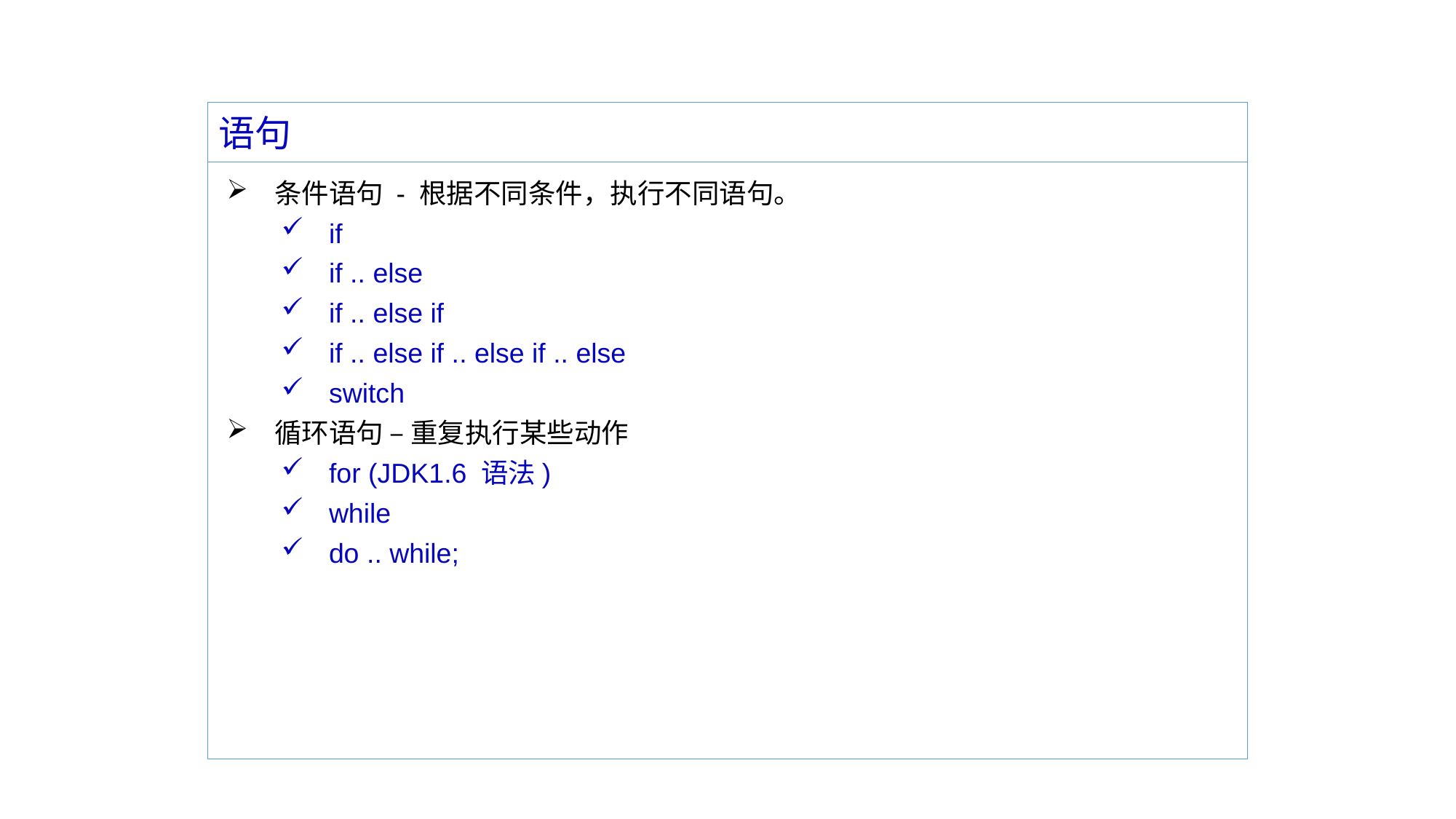

语句

条件语句 - 根据不同条件，执行不同语句。
if
if .. else
if .. else if
if .. else if .. else if .. else
switch
循环语句 – 重复执行某些动作
for (JDK1.6 语法)
while
do .. while;